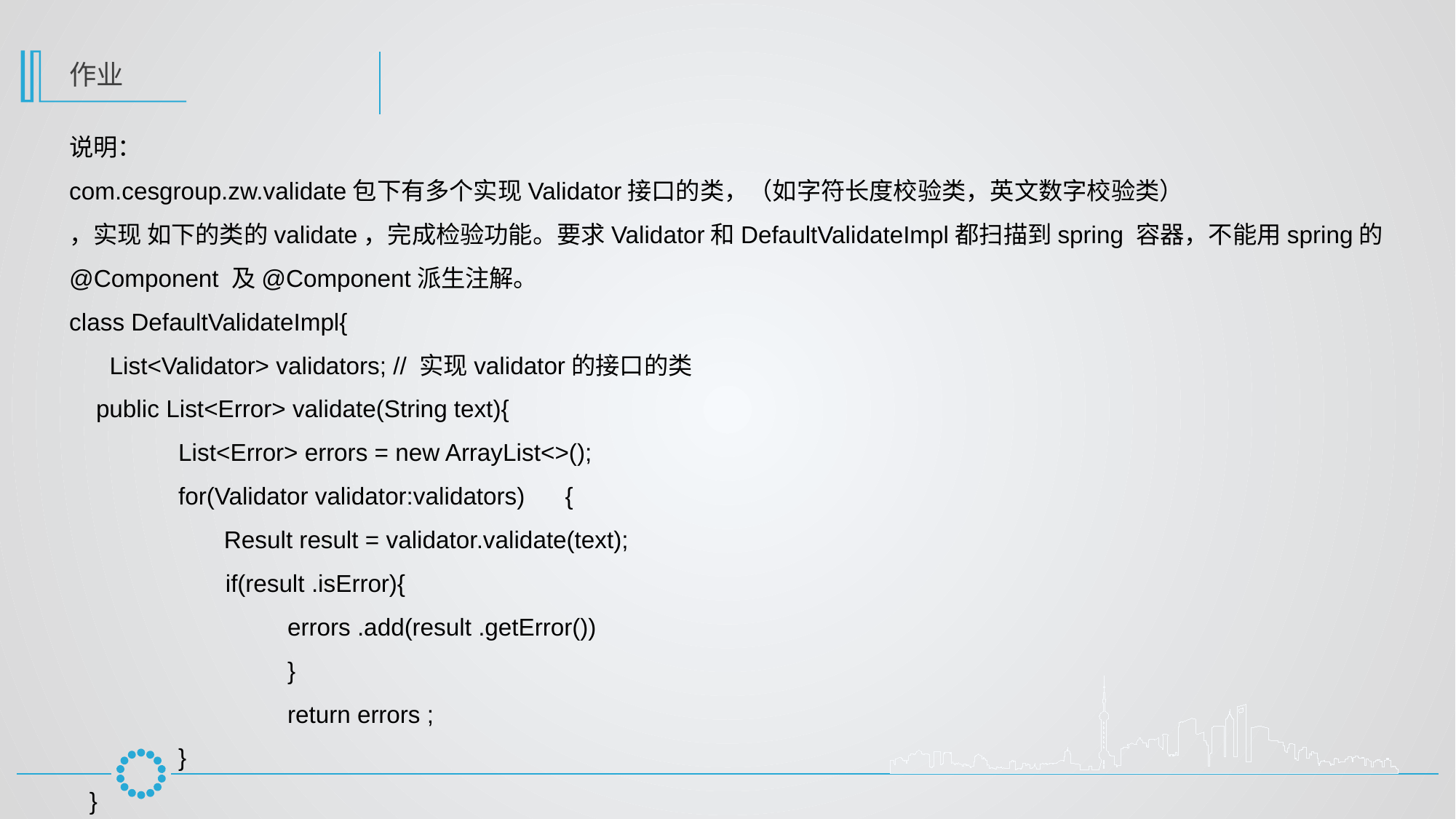

作业
说明：
com.cesgroup.zw.validate包下有多个实现Validator接口的类，（如字符长度校验类，英文数字校验类）
，实现 如下的类的validate，完成检验功能。要求Validator和DefaultValidateImpl都扫描到spring 容器，不能用spring的@Component 及@Component派生注解。
class DefaultValidateImpl{
      List<Validator> validators; // 实现validator的接口的类
    public List<Error> validate(String text){
	List<Error> errors = new ArrayList<>();
	for(Validator validator:validators)      {
                       Result result = validator.validate(text);
	       if(result .isError){
		errors .add(result .getError())
		}
		return errors ;
	}
   }
}
16